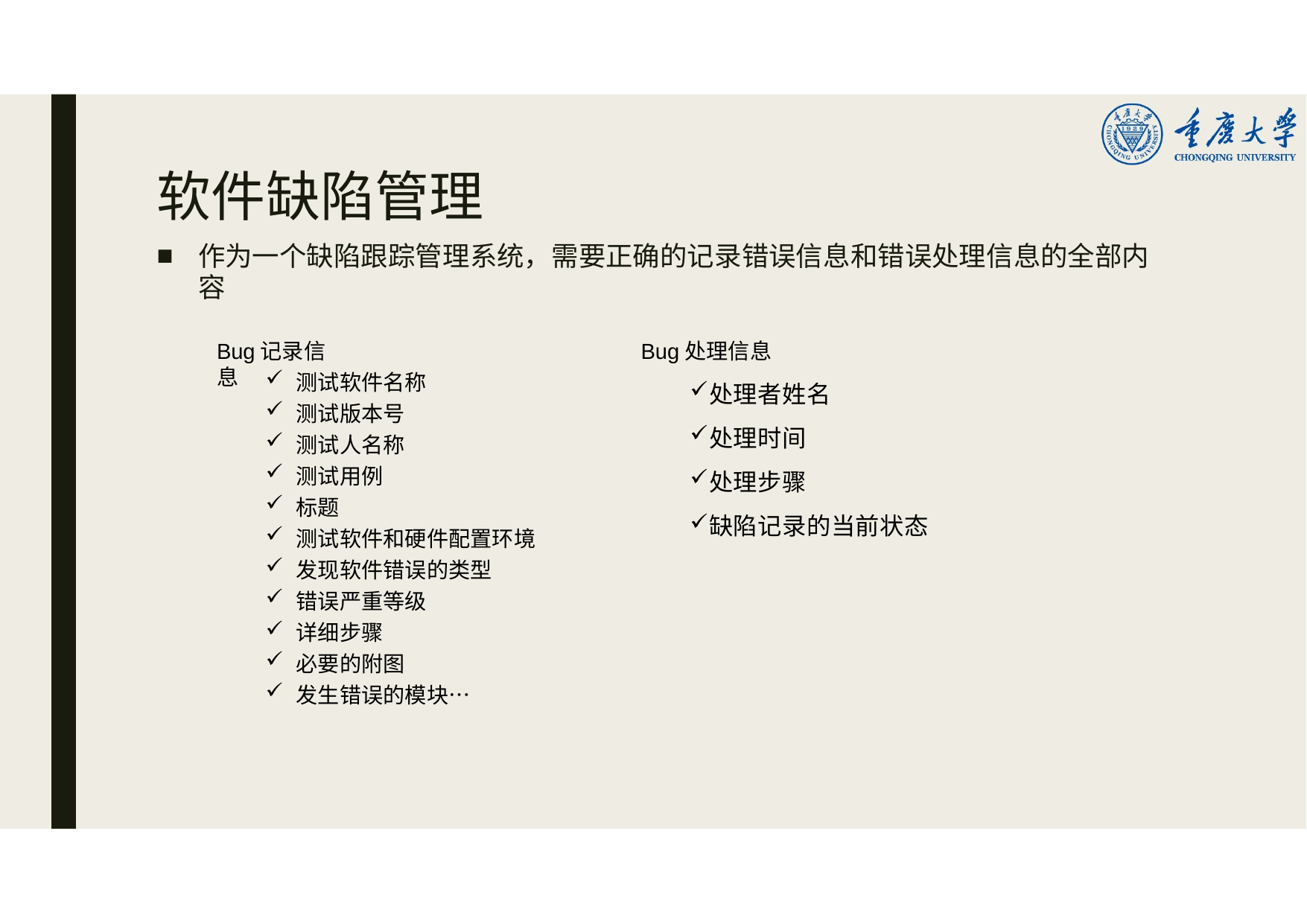

# 软件缺陷管理
作为一个缺陷跟踪管理系统，需要正确的记录错误信息和错误处理信息的全部内 容
Bug处理信息
处理者姓名
处理时间
处理步骤
缺陷记录的当前状态
Bug记录信息
测试软件名称
测试版本号
测试人名称
测试用例
标题
测试软件和硬件配置环境
发现软件错误的类型
错误严重等级
详细步骤
必要的附图
发生错误的模块…